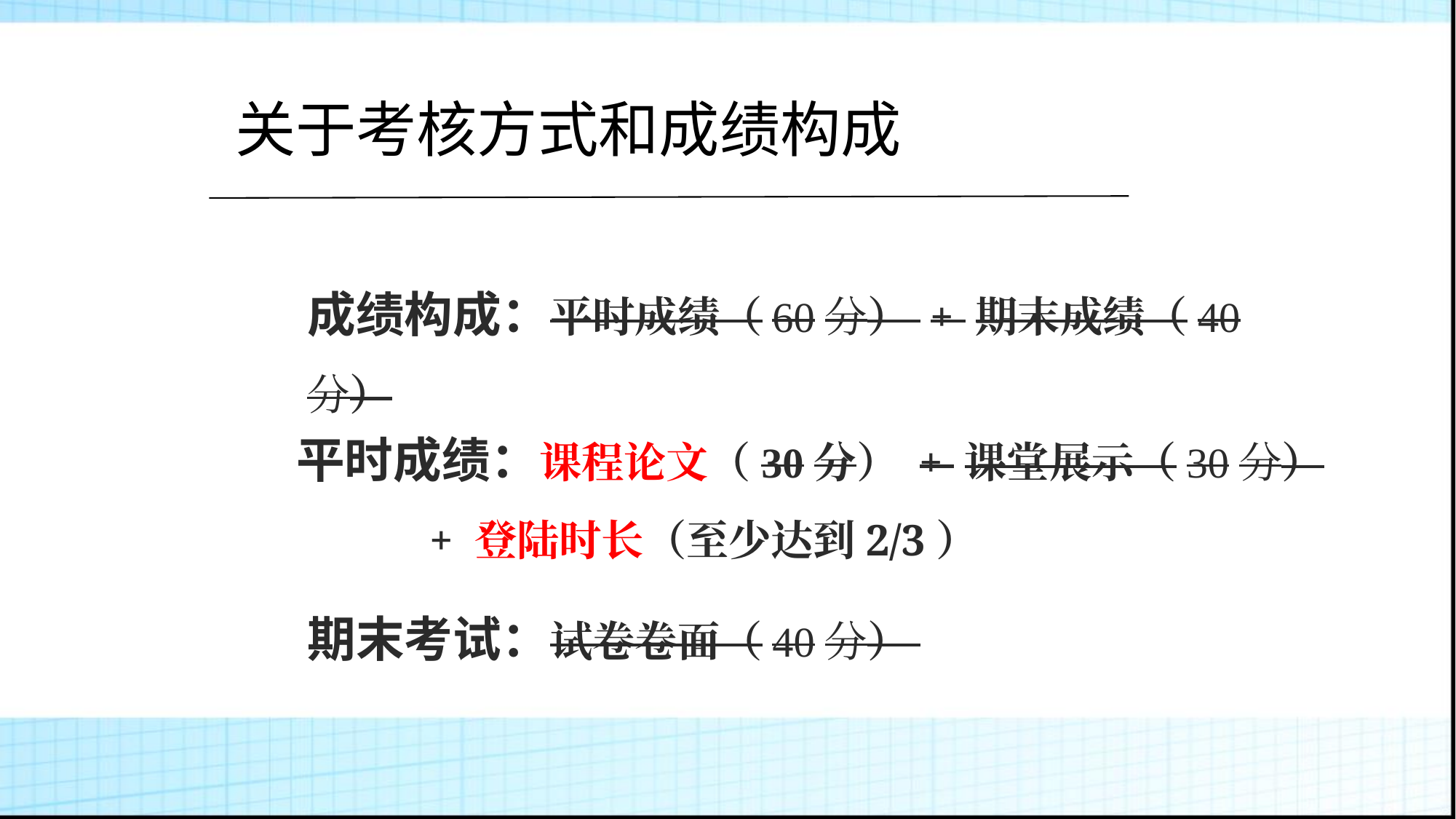

关于考核方式和成绩构成
成绩构成：平时成绩（60分） + 期末成绩（40分）
平时成绩：课程论文（30分） + 课堂展示（30分）
            + 登陆时长（至少达到2/3）
期末考试：试卷卷面（40分）